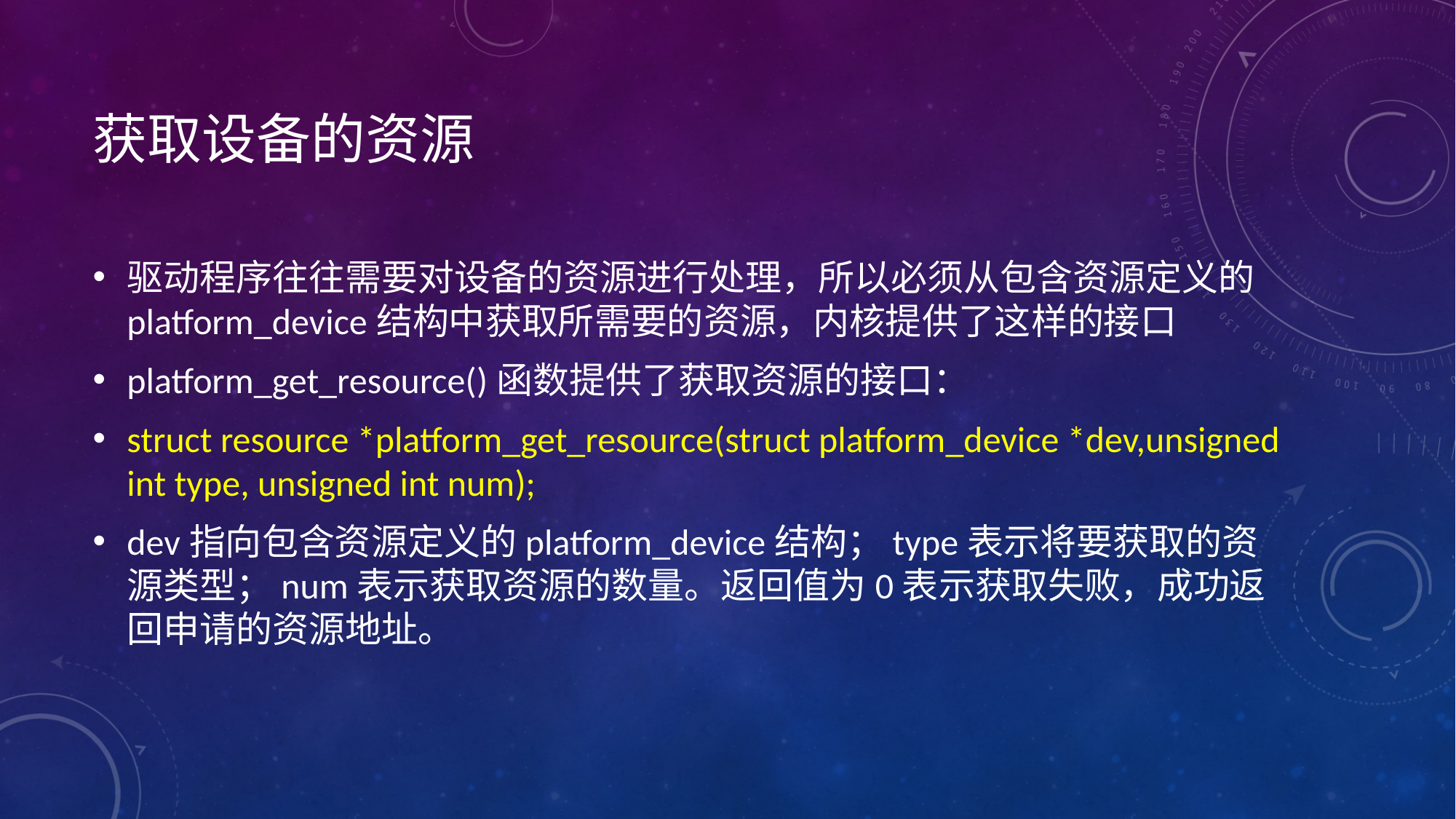

# 获取设备的资源
驱动程序往往需要对设备的资源进行处理，所以必须从包含资源定义的platform_device结构中获取所需要的资源，内核提供了这样的接口
platform_get_resource()函数提供了获取资源的接口：
struct resource *platform_get_resource(struct platform_device *dev,unsigned int type, unsigned int num);
dev指向包含资源定义的platform_device结构；type表示将要获取的资源类型；num表示获取资源的数量。返回值为0表示获取失败，成功返回申请的资源地址。